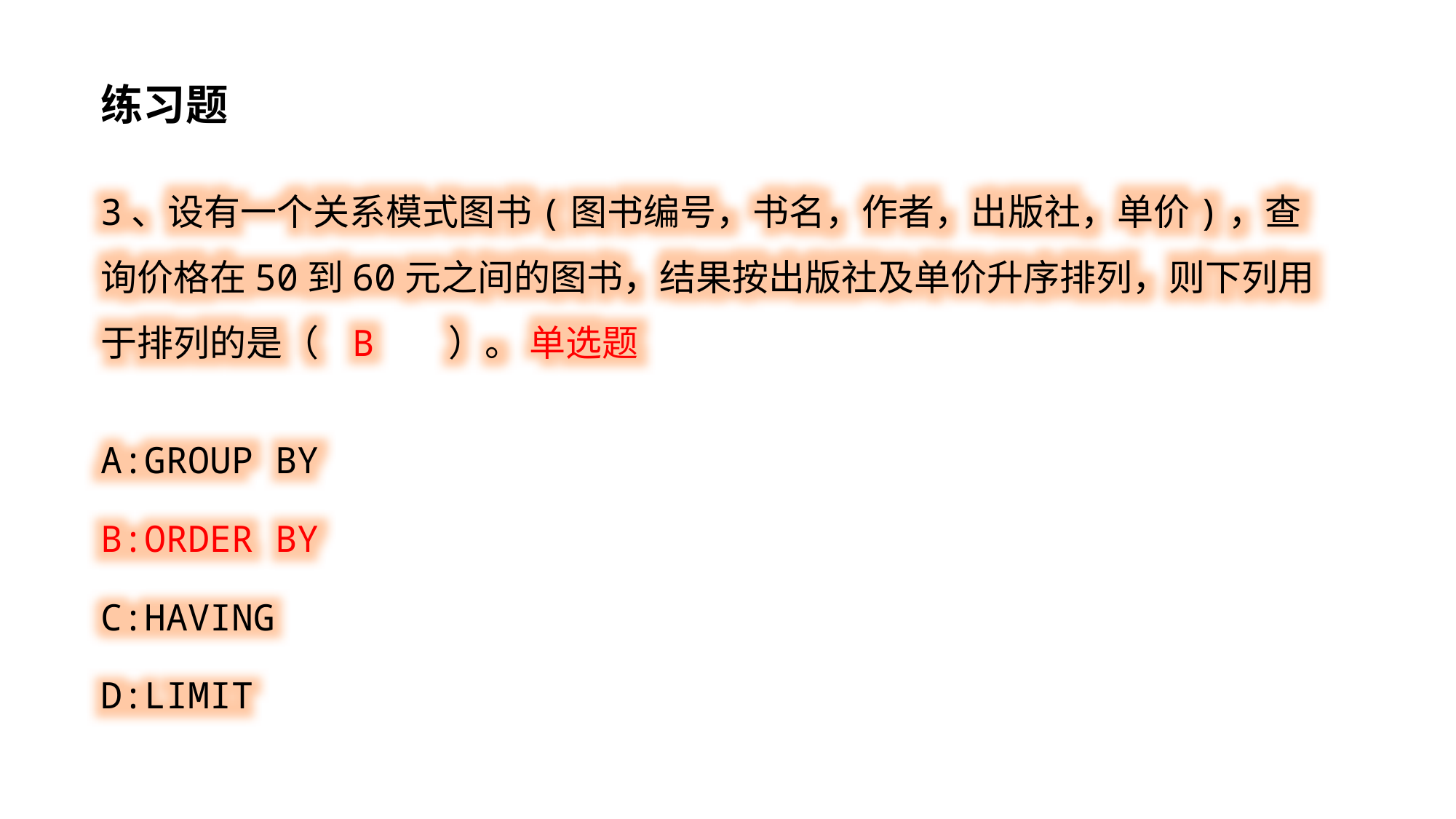

练习题
3、设有一个关系模式图书(图书编号，书名，作者，出版社，单价)，查询价格在50到60元之间的图书，结果按出版社及单价升序排列，则下列用于排列的是（   B   ）。 单选题

A:GROUP BY

B:ORDER BY

C:HAVING

D:LIMIT